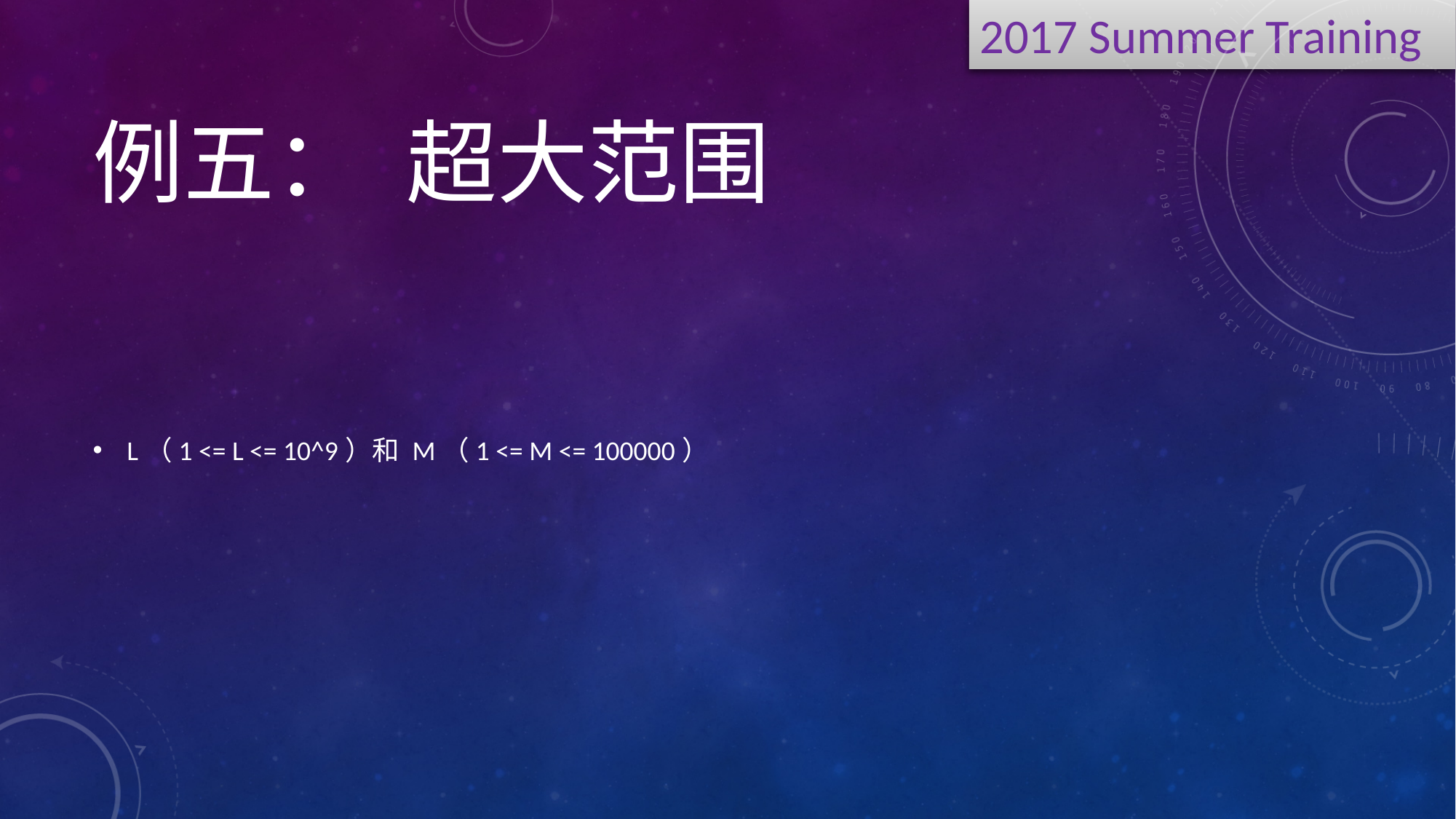

# 例五：  超大范围
L（1 <= L <= 10^9）和 M（1 <= M <= 100000）